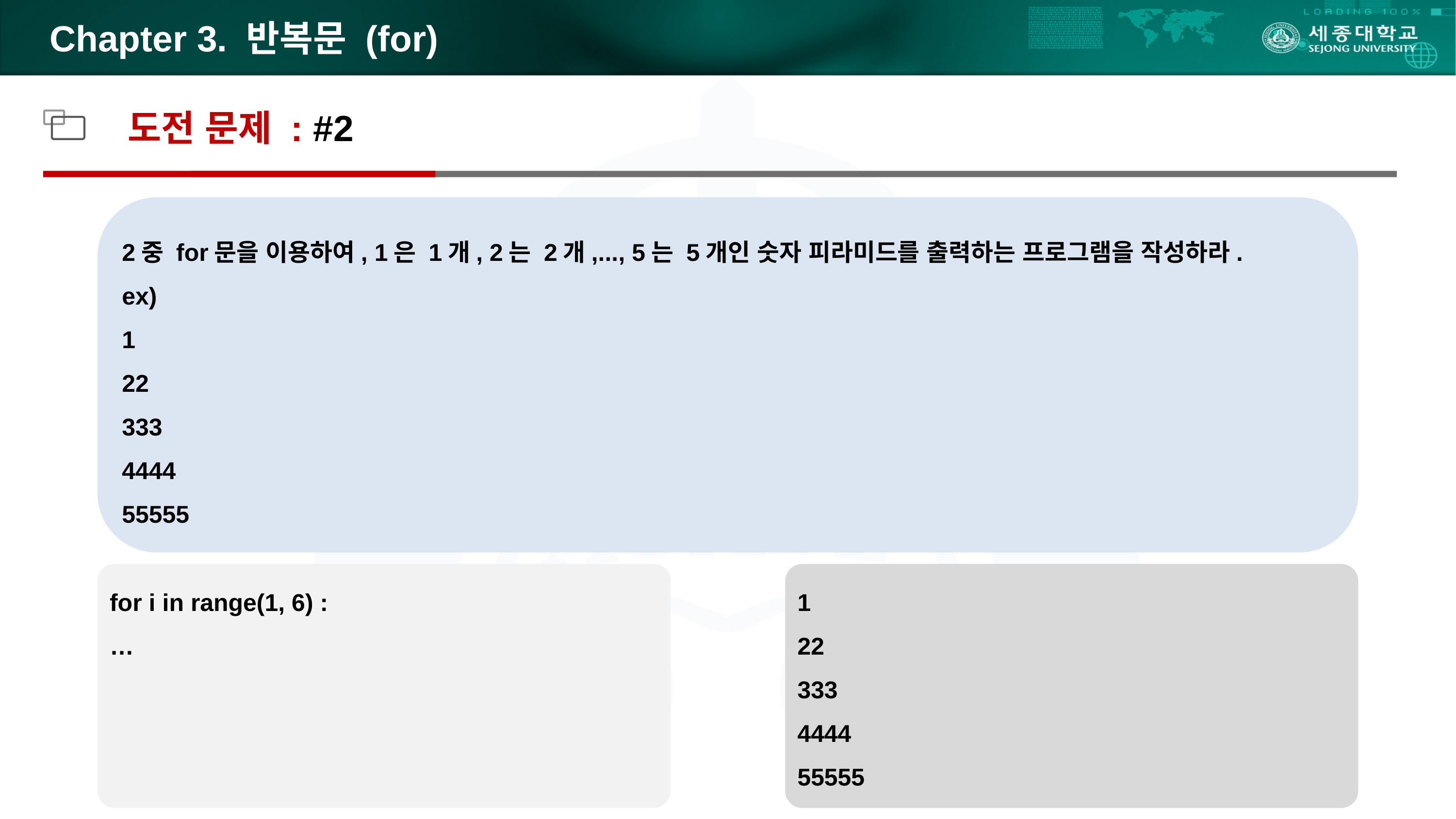

# Chapter 3. 반복문 (for)
도전 문제 : #2
2중 for문을 이용하여, 1은 1개, 2는 2개,..., 5는 5개인 숫자 피라미드를 출력하는 프로그램을 작성하라.
ex)
1
22
333
4444
55555
for i in range(1, 6) :
…
1
22
333
4444
55555